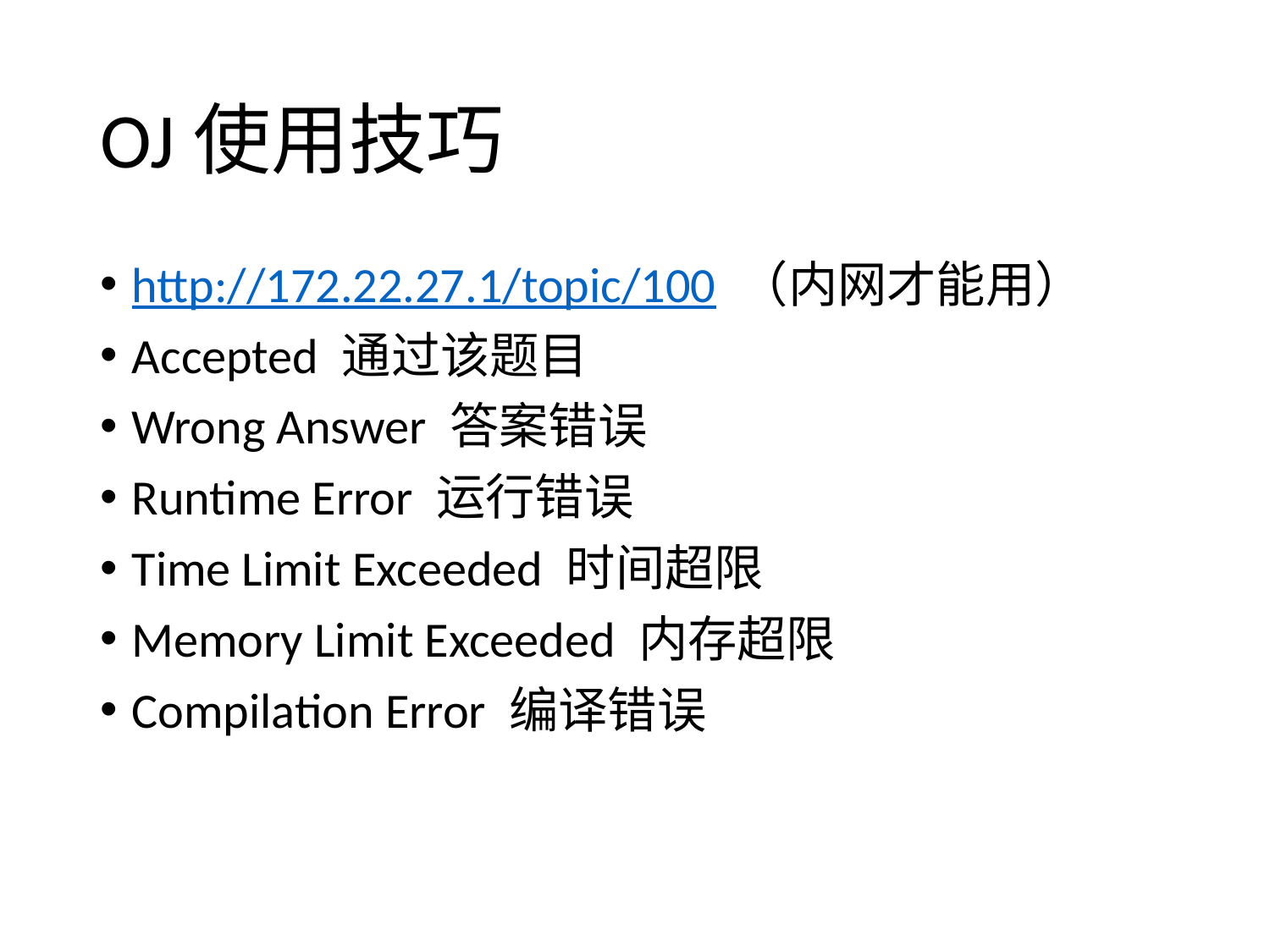

# OJ使用技巧
http://172.22.27.1/topic/100 （内网才能用）
Accepted 通过该题目
Wrong Answer 答案错误
Runtime Error 运行错误
Time Limit Exceeded 时间超限
Memory Limit Exceeded 内存超限
Compilation Error 编译错误